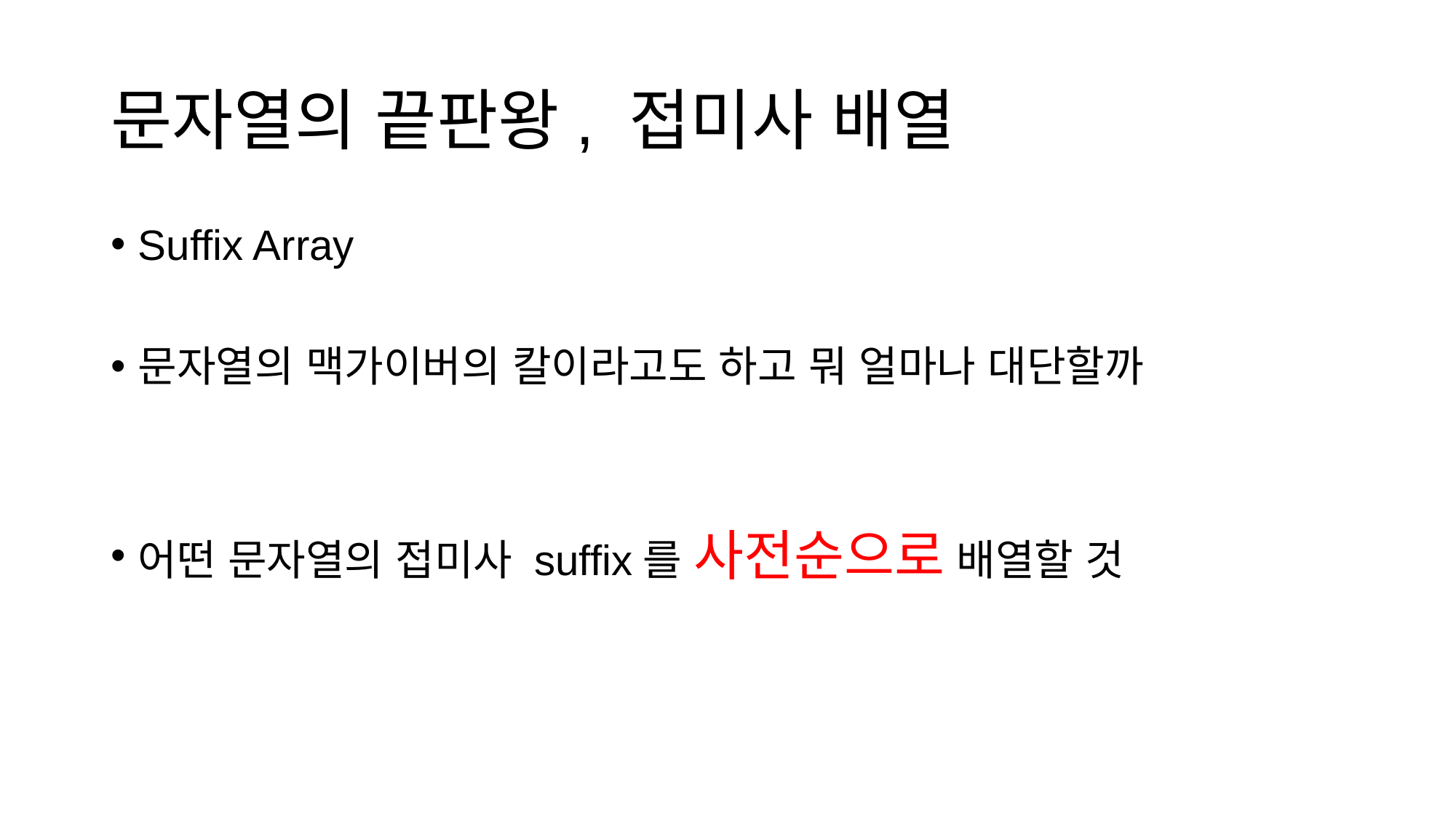

# 문자열의 끝판왕, 접미사 배열
Suffix Array

문자열의 맥가이버의 칼이라고도 하고 뭐 얼마나 대단할까

어떤 문자열의 접미사 suffix를 사전순으로 배열할 것